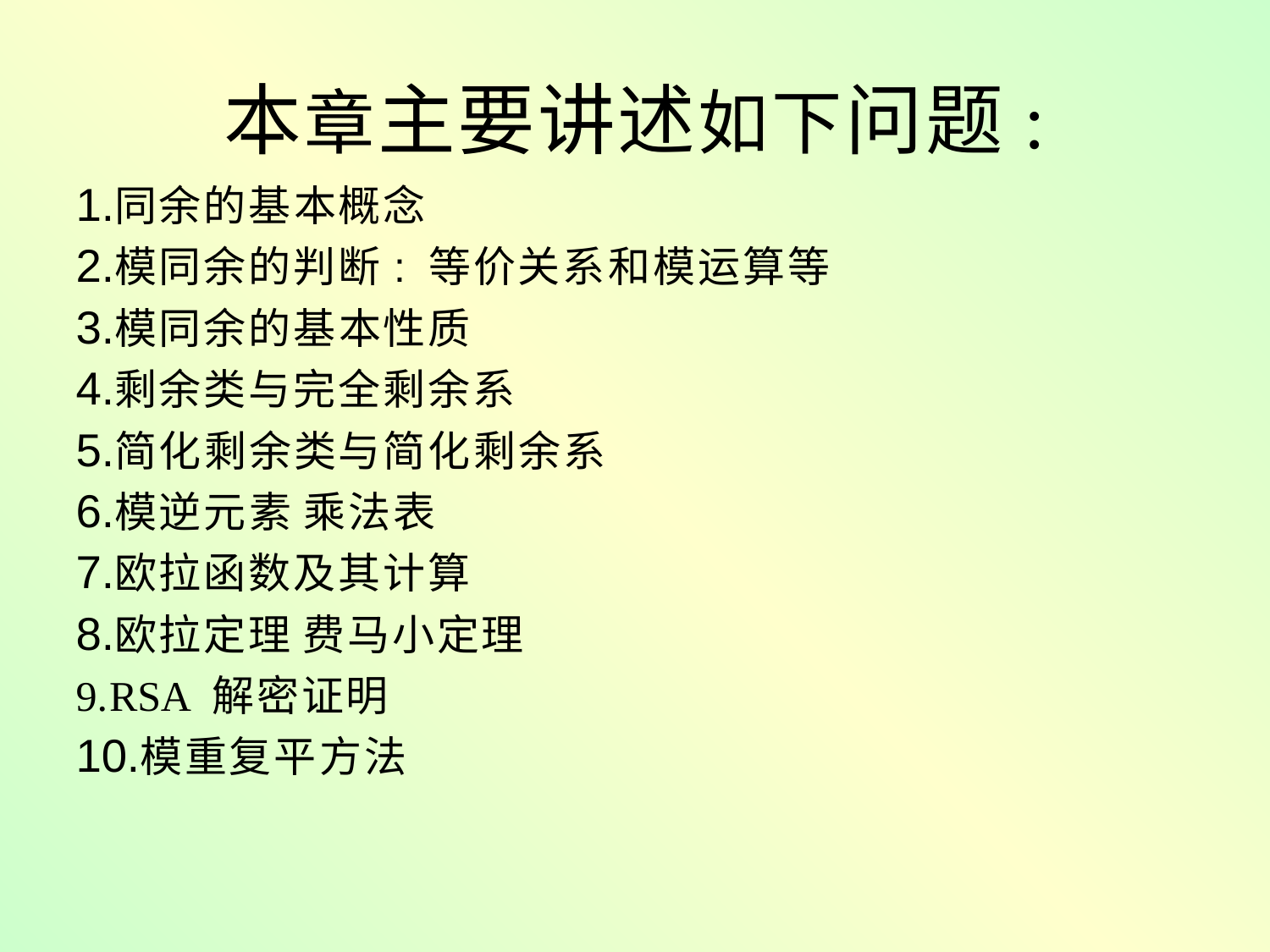

# 本章主要讲述如下问题:
同余的基本概念
模同余的判断: 等价关系和模运算等
模同余的基本性质
剩余类与完全剩余系
简化剩余类与简化剩余系
模逆元素 乘法表
欧拉函数及其计算
欧拉定理 费马小定理
RSA 解密证明
模重复平方法